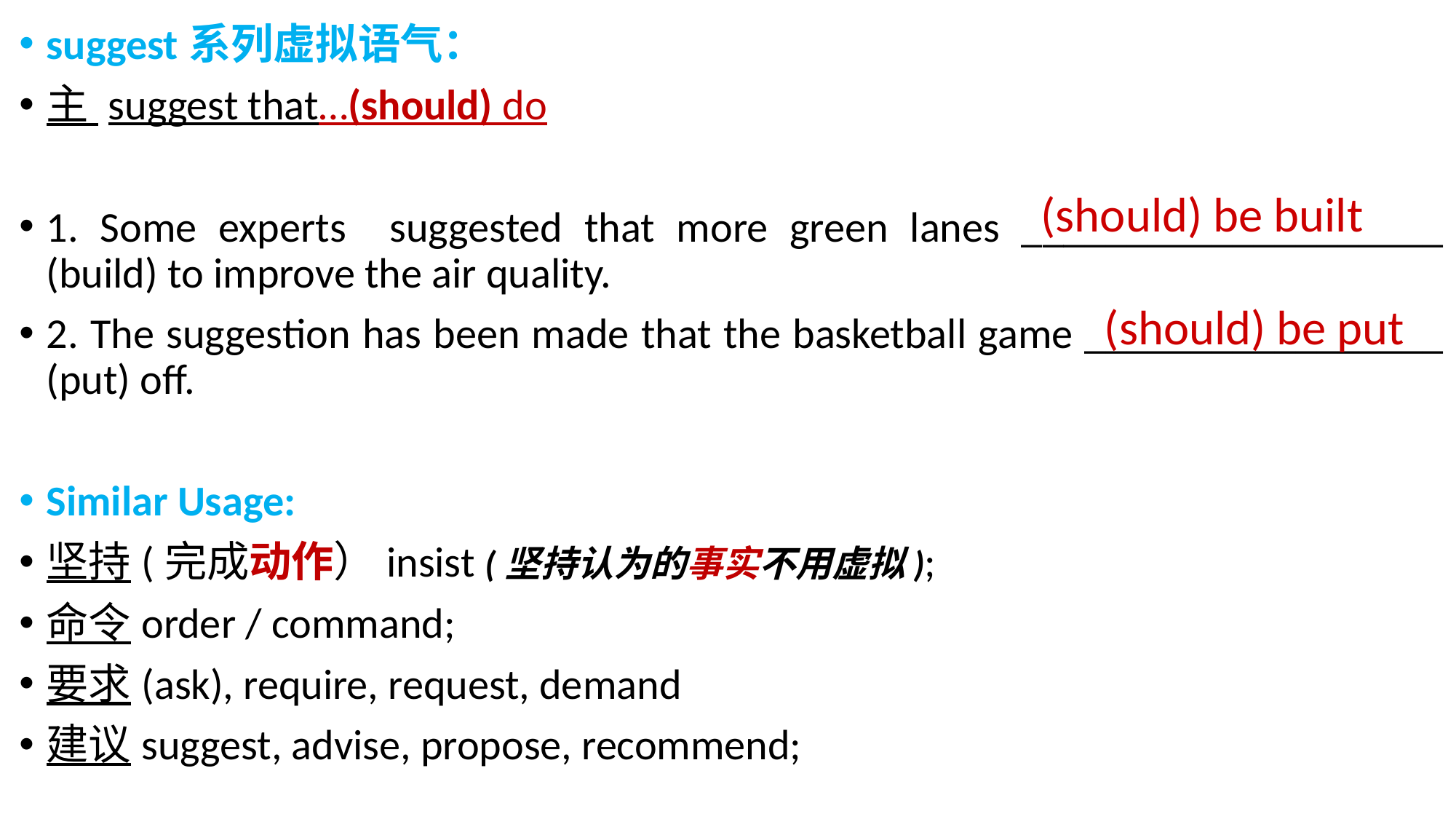

suggest系列虚拟语气：
主 suggest that…(should) do

1. Some experts  suggested that more green lanes ____________________ (build) to improve the air quality.
2. The suggestion has been made that the basketball game _________________ (put) off.

Similar Usage:
坚持(完成动作）insist (坚持认为的事实不用虚拟);
命令order / command;
要求(ask), require, request, demand
建议suggest, advise, propose, recommend;

(should) be built
(should) be put